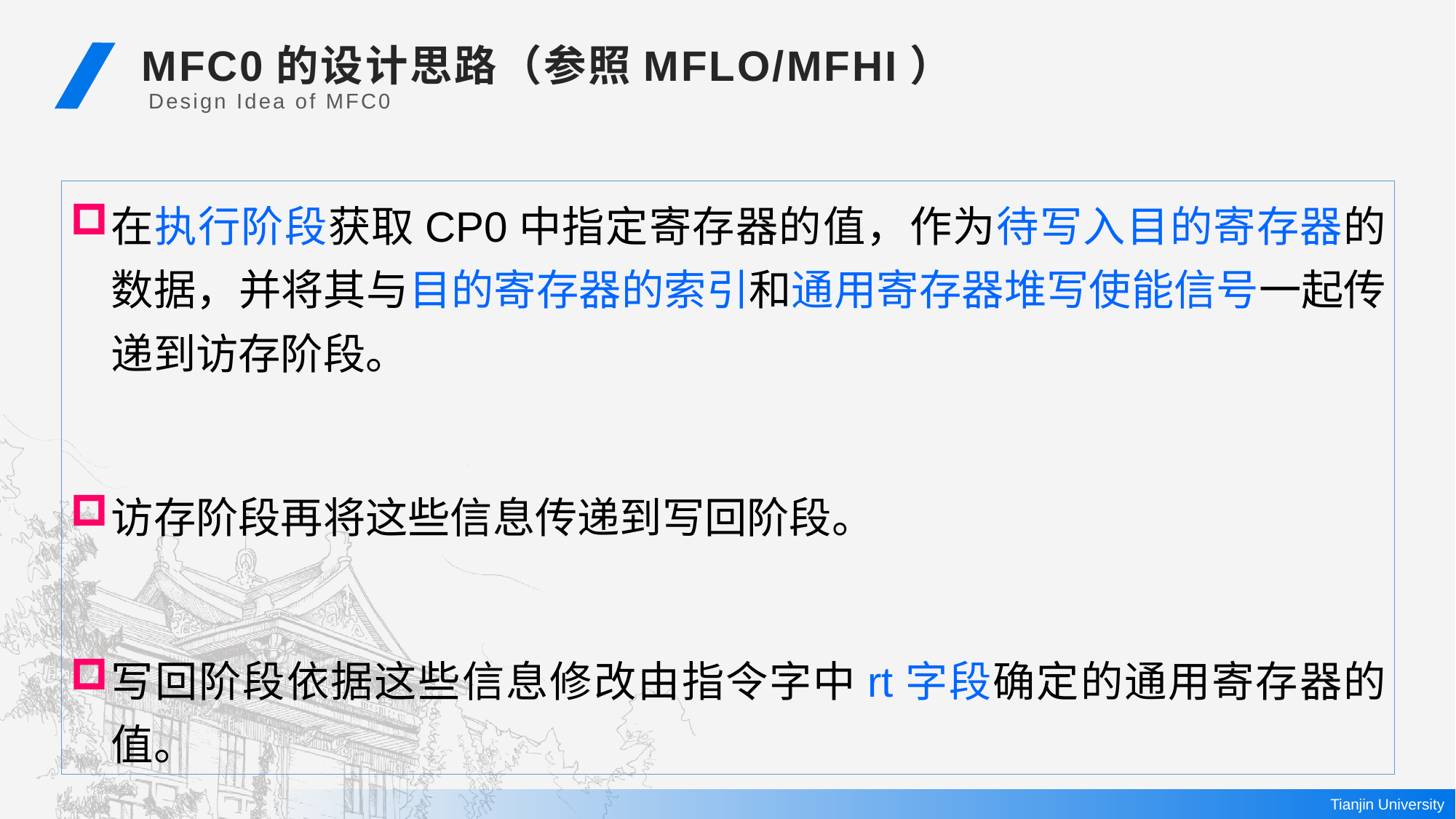

MFC0的设计思路（参照MFLO/MFHI）
Design Idea of MFC0
在执行阶段获取CP0中指定寄存器的值，作为待写入目的寄存器的数据，并将其与目的寄存器的索引和通用寄存器堆写使能信号一起传递到访存阶段。

访存阶段再将这些信息传递到写回阶段。

写回阶段依据这些信息修改由指令字中rt字段确定的通用寄存器的值。